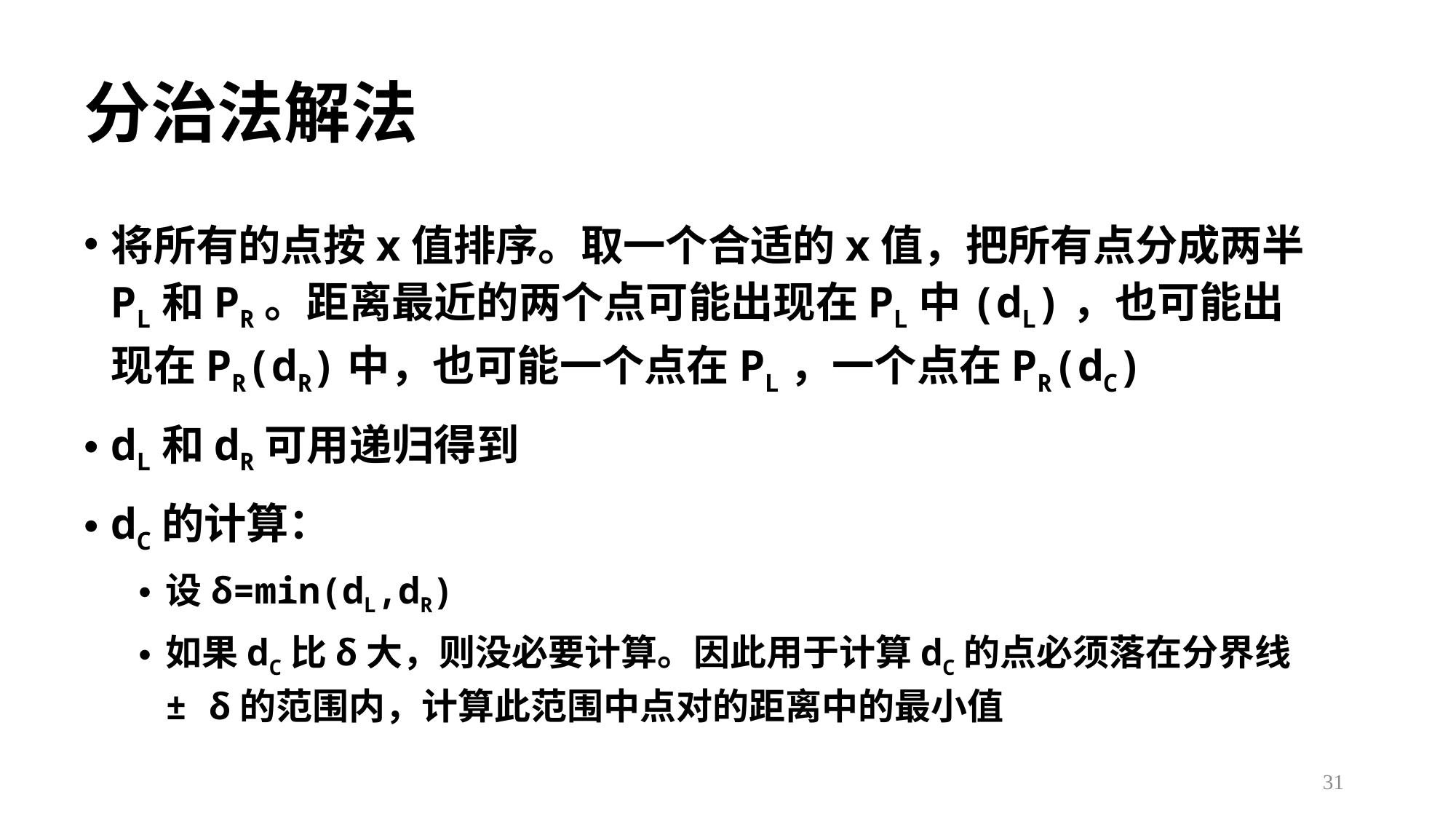

# 分治法解法
将所有的点按x值排序。取一个合适的x值，把所有点分成两半PL和PR。距离最近的两个点可能出现在PL中(dL)，也可能出现在PR(dR)中，也可能一个点在PL，一个点在PR(dC)
dL和dR可用递归得到
dC的计算：
设δ=min(dL,dR)
如果dC比δ大，则没必要计算。因此用于计算dC的点必须落在分界线± δ的范围内，计算此范围中点对的距离中的最小值
31